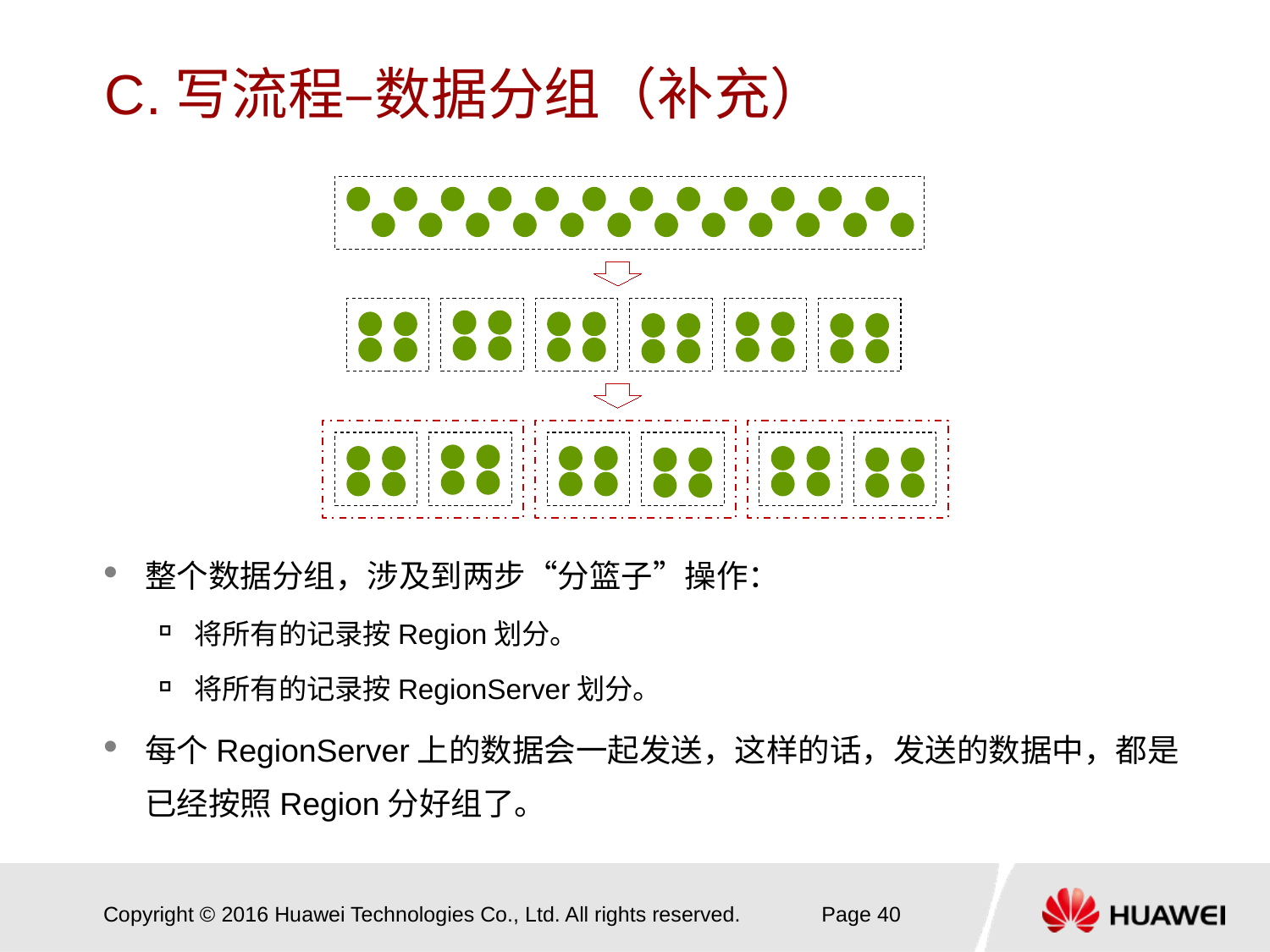

# C.写流程–数据分组（补充）

整个数据分组，涉及到两步“分篮子”操作：
将所有的记录按Region划分。
将所有的记录按RegionServer划分。
每个RegionServer上的数据会一起发送，这样的话，发送的数据中，都是已经按照Region分好组了。